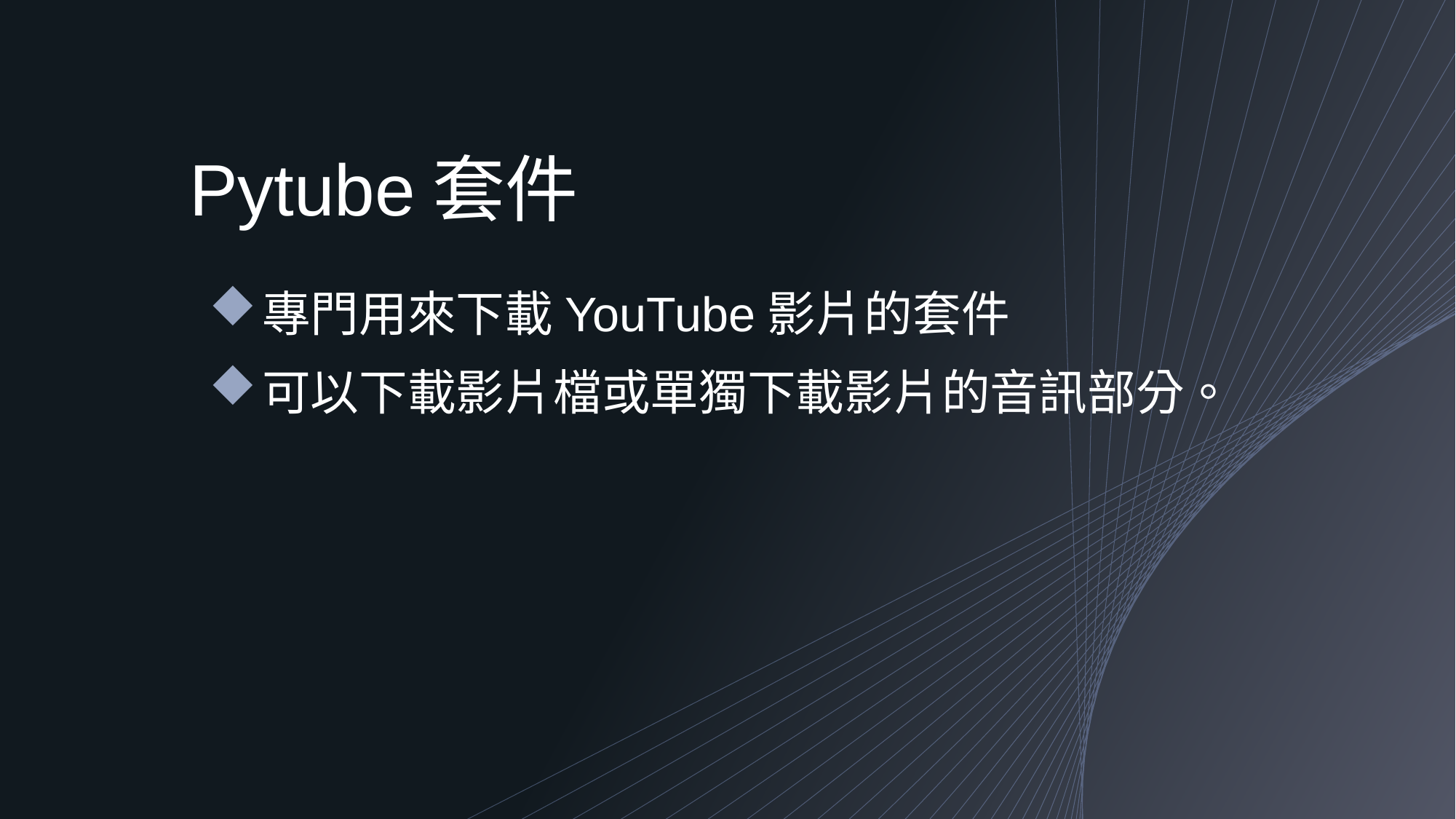

# Pytube套件
專門用來下載YouTube影片的套件
可以下載影片檔或單獨下載影片的音訊部分。